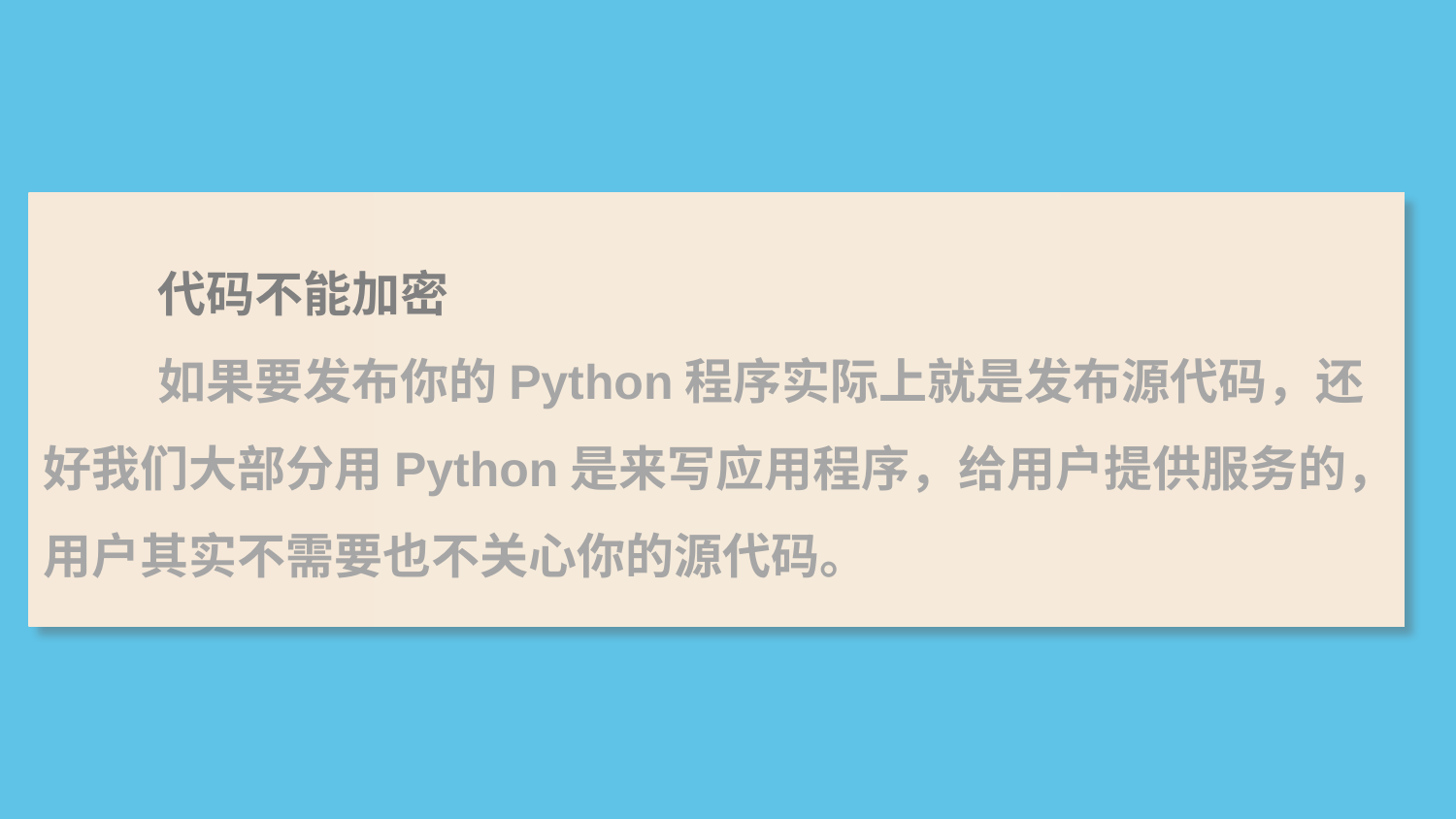

代码不能加密
如果要发布你的Python程序实际上就是发布源代码，还好我们大部分用Python是来写应用程序，给用户提供服务的，用户其实不需要也不关心你的源代码。